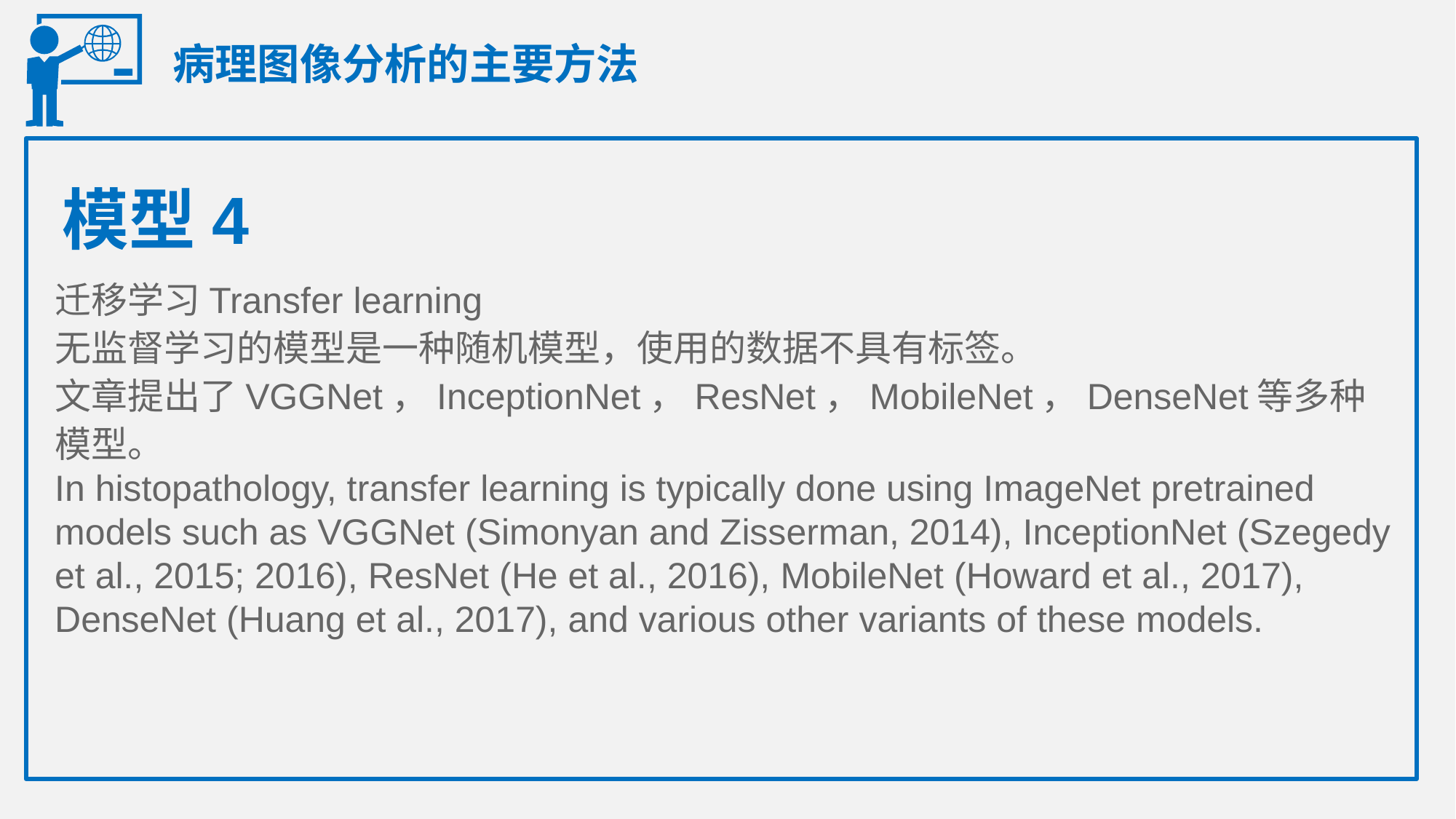

病理图像分析的主要方法

模型4
迁移学习Transfer learning
无监督学习的模型是一种随机模型，使用的数据不具有标签。
文章提出了VGGNet，InceptionNet，ResNet，MobileNet，DenseNet等多种模型。
In histopathology, transfer learning is typically done using ImageNet pretrained models such as VGGNet (Simonyan and Zisserman, 2014), InceptionNet (Szegedy et al., 2015; 2016), ResNet (He et al., 2016), MobileNet (Howard et al., 2017), DenseNet (Huang et al., 2017), and various other variants of these models.